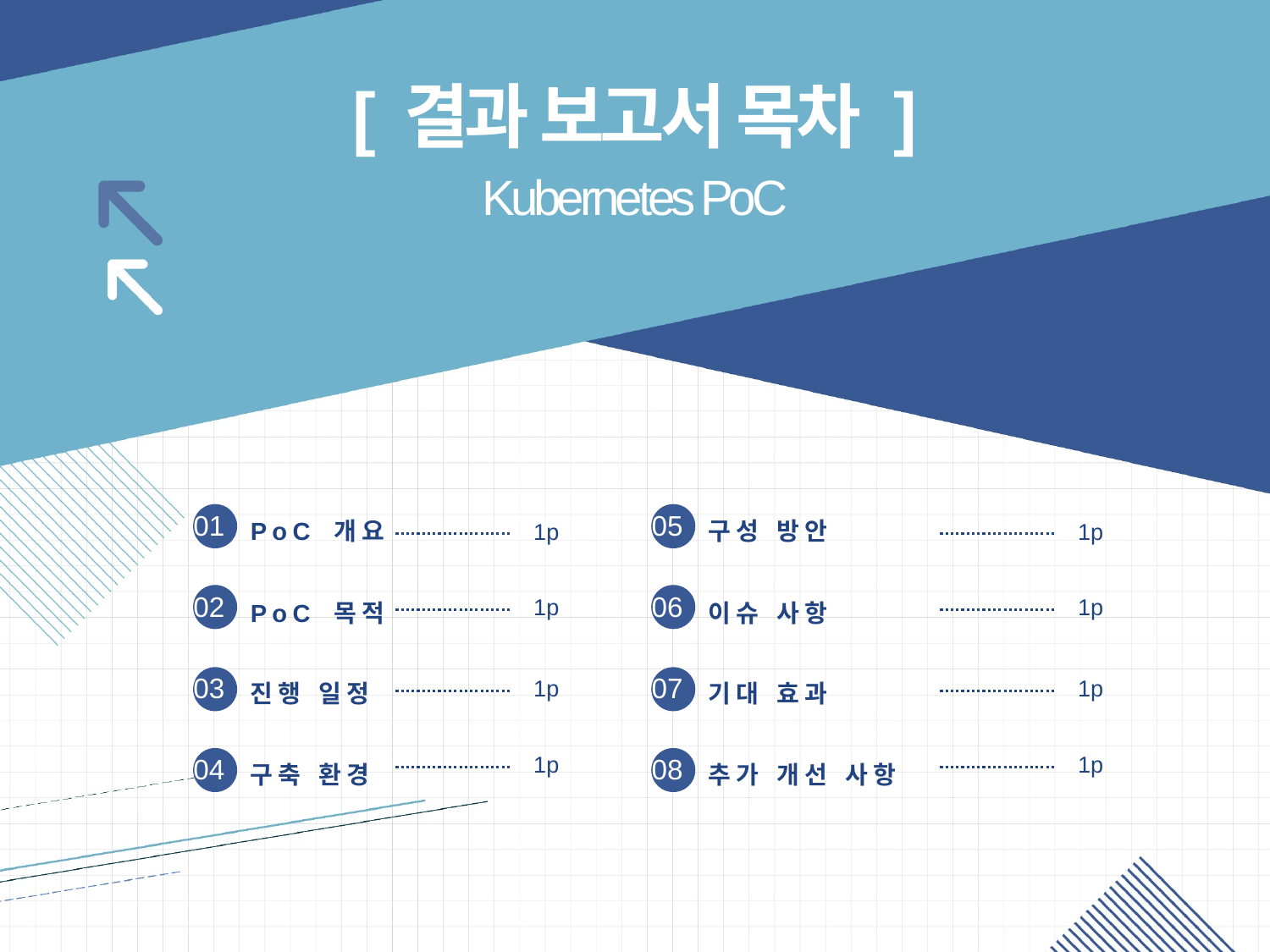

[결과 보고서 목차 ]
Kubernetes PoC
01

05

PoC 개요
구성 방안
1p
1p
02

06

1p
1p
PoC 목적
이슈 사항
03

07

1p
1p
진행 일정
기대 효과
1p
1p
04

08

구축 환경
추가 개선 사항